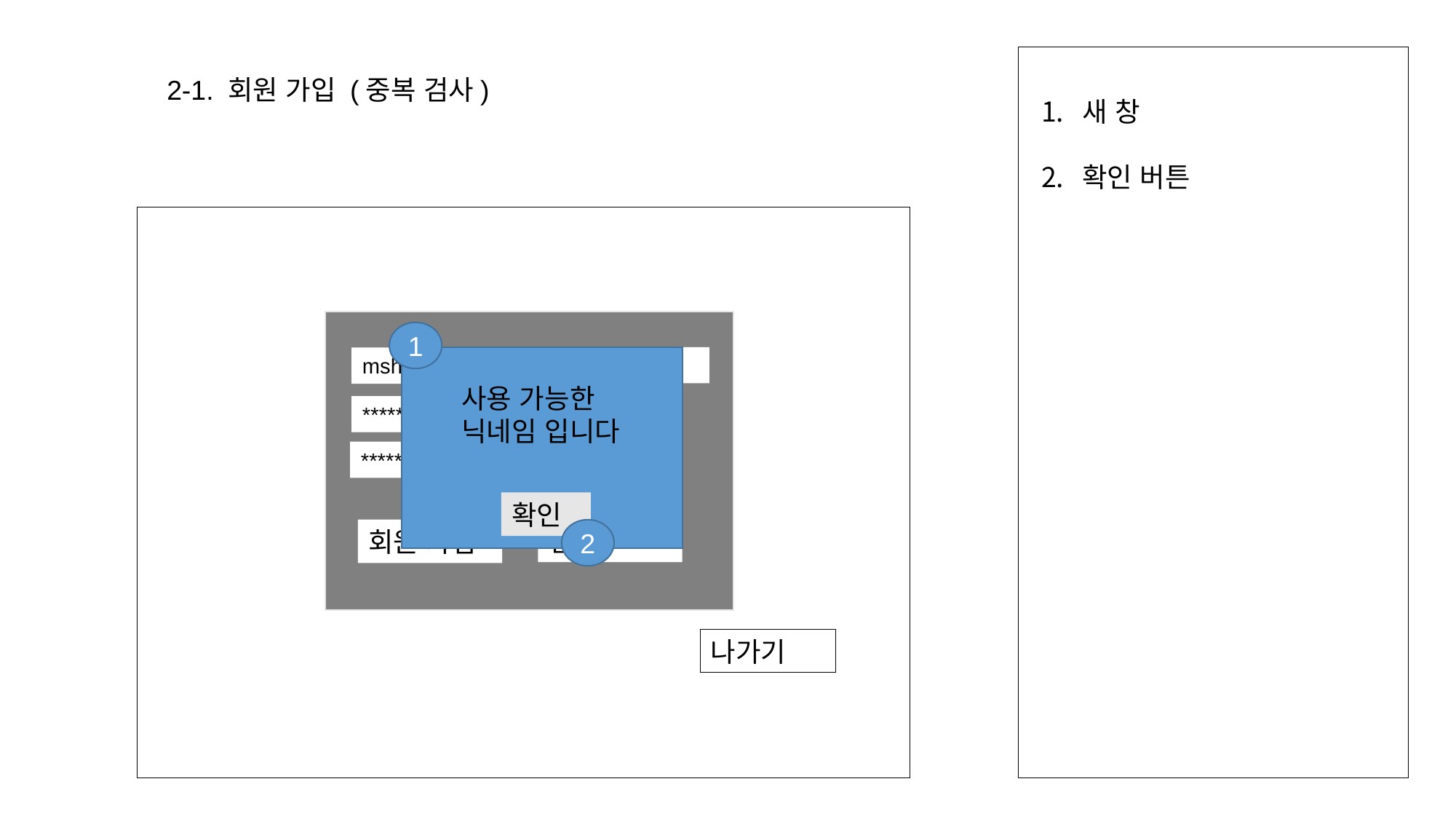

2-1. 회원 가입 (중복 검사)
새 창

확인 버튼

1

중복 검사
msh428
닉네임
사용 가능한 닉네임 입니다
********
비밀번호
********
회원가입
로그인
확인
닫기
회원 가입
2
나가기